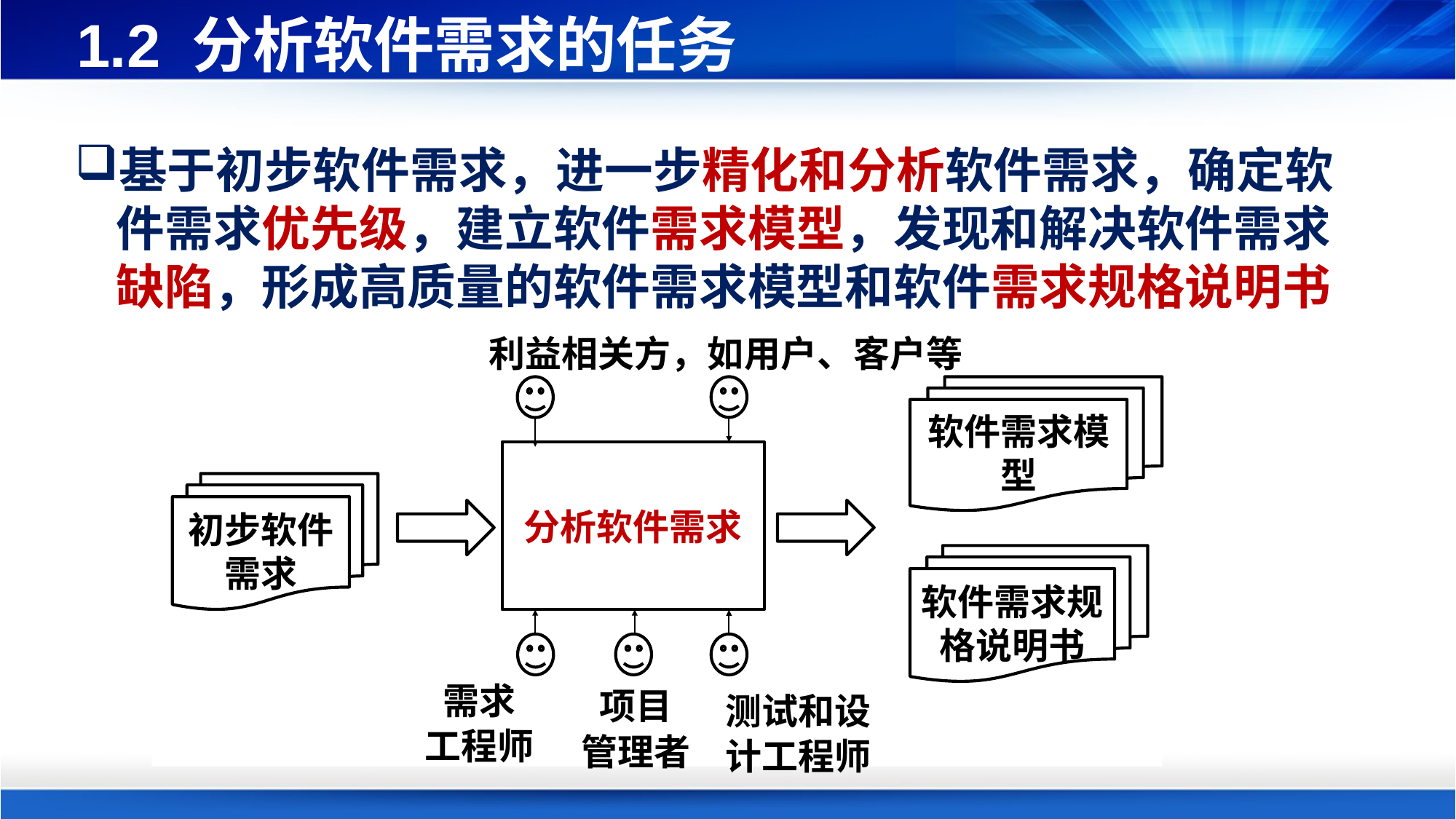

# 1.2 分析软件需求的任务
基于初步软件需求，进一步精化和分析软件需求，确定软件需求优先级，建立软件需求模型，发现和解决软件需求缺陷，形成高质量的软件需求模型和软件需求规格说明书

利益相关方，如用户、客户等

软件需求模型
分析软件需求
初步软件需求

软件需求规格说明书

需求
工程师
项目
管理者

测试和设
计工程师